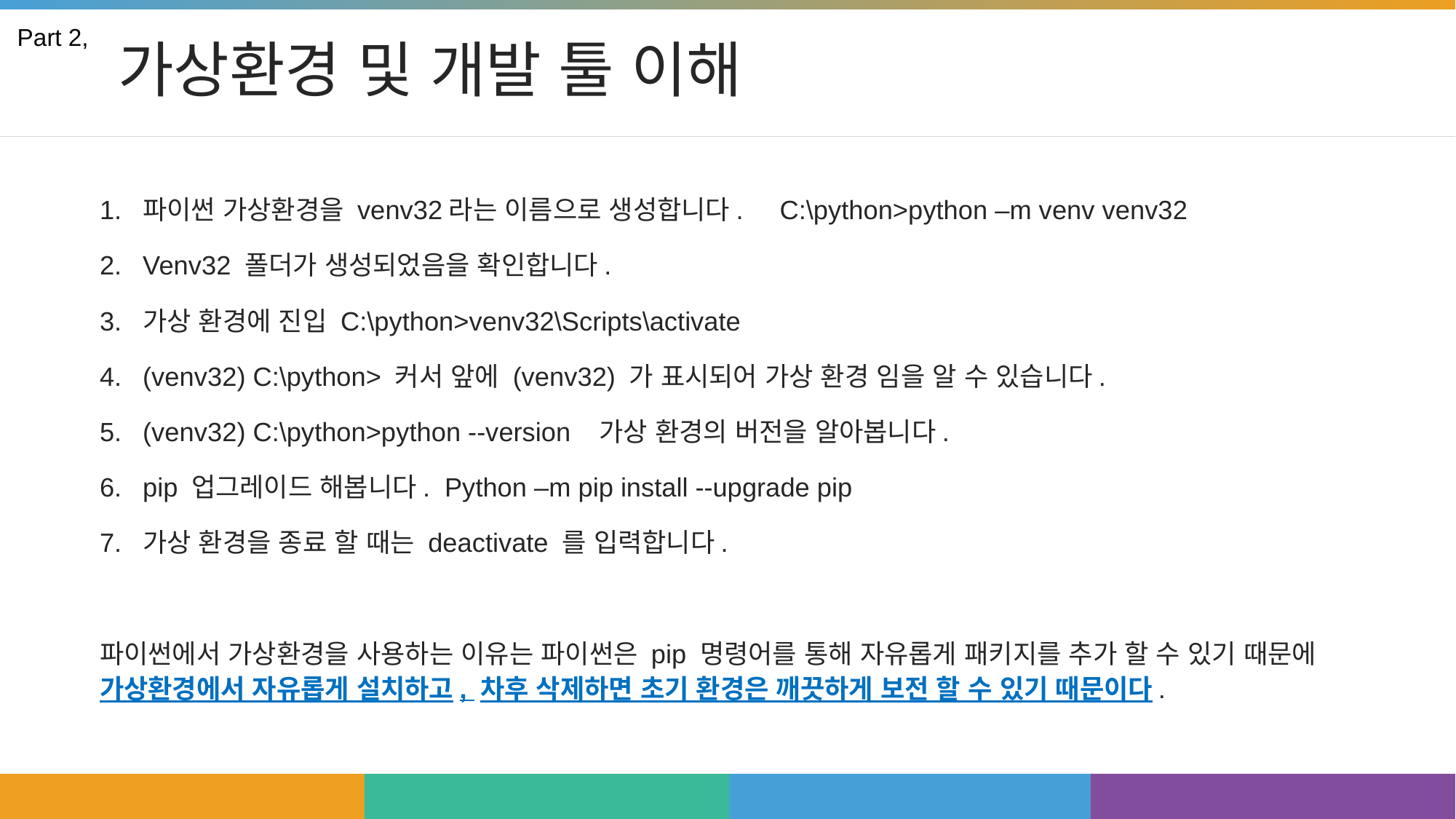

# 가상환경 및 개발 툴 이해
Part 2,
파이썬 가상환경을 venv32라는 이름으로 생성합니다.     C:\python>python –m venv venv32
Venv32 폴더가 생성되었음을 확인합니다.
가상 환경에 진입 C:\python>venv32\Scripts\activate
(venv32) C:\python> 커서 앞에 (venv32) 가 표시되어 가상 환경 임을 알 수 있습니다.
(venv32) C:\python>python --version   가상 환경의 버전을 알아봅니다.
pip 업그레이드 해봅니다.  Python –m pip install --upgrade pip
가상 환경을 종료 할 때는 deactivate 를 입력합니다.

파이썬에서 가상환경을 사용하는 이유는 파이썬은 pip 명령어를 통해 자유롭게 패키지를 추가 할 수 있기 때문에 가상환경에서 자유롭게 설치하고, 차후 삭제하면 초기 환경은 깨끗하게 보전 할 수 있기 때문이다.